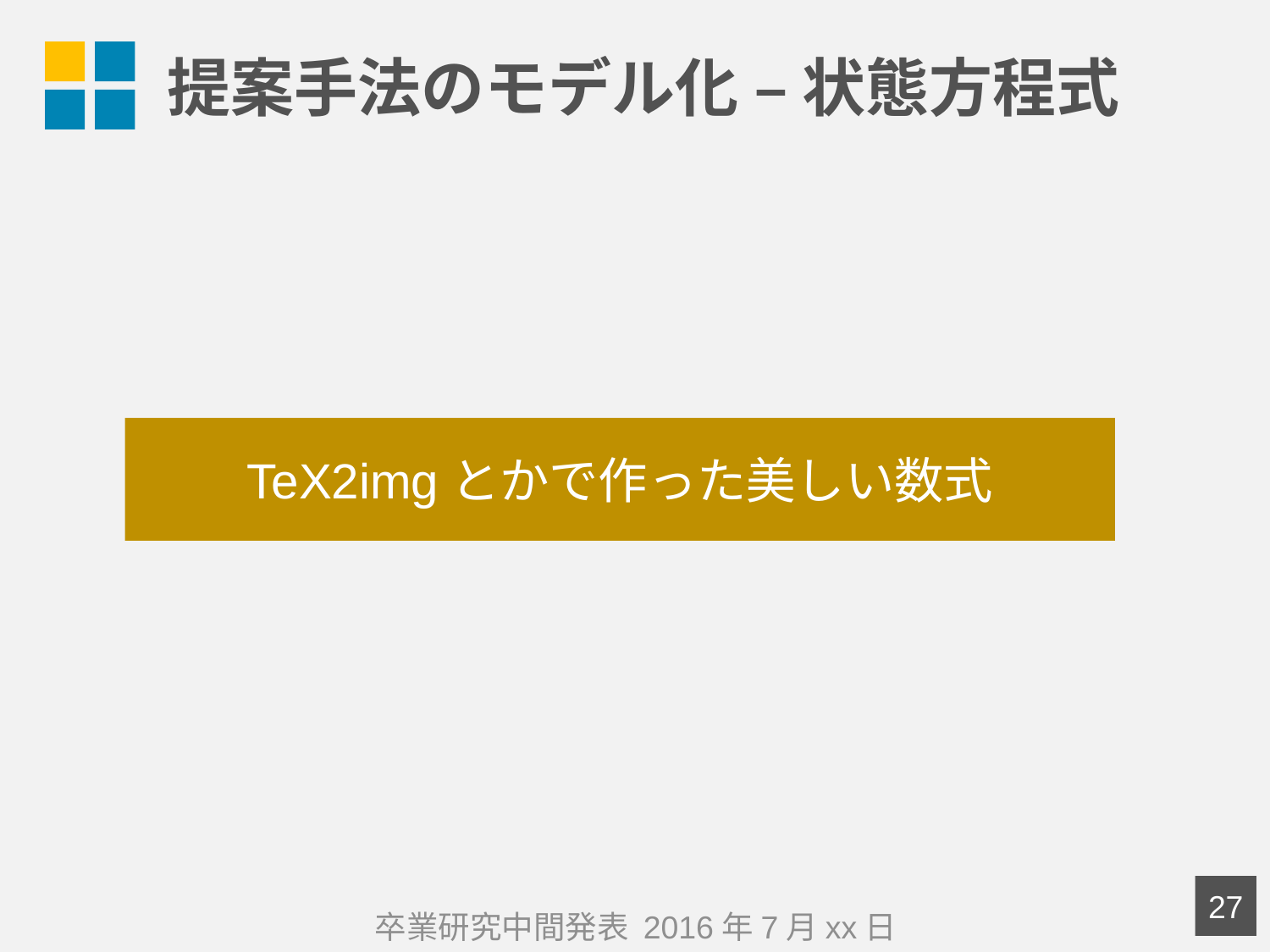

# 提案手法のモデル化 – 状態方程式

TeX2imgとかで作った美しい数式
27
卒業研究中間発表 2016年7月xx日